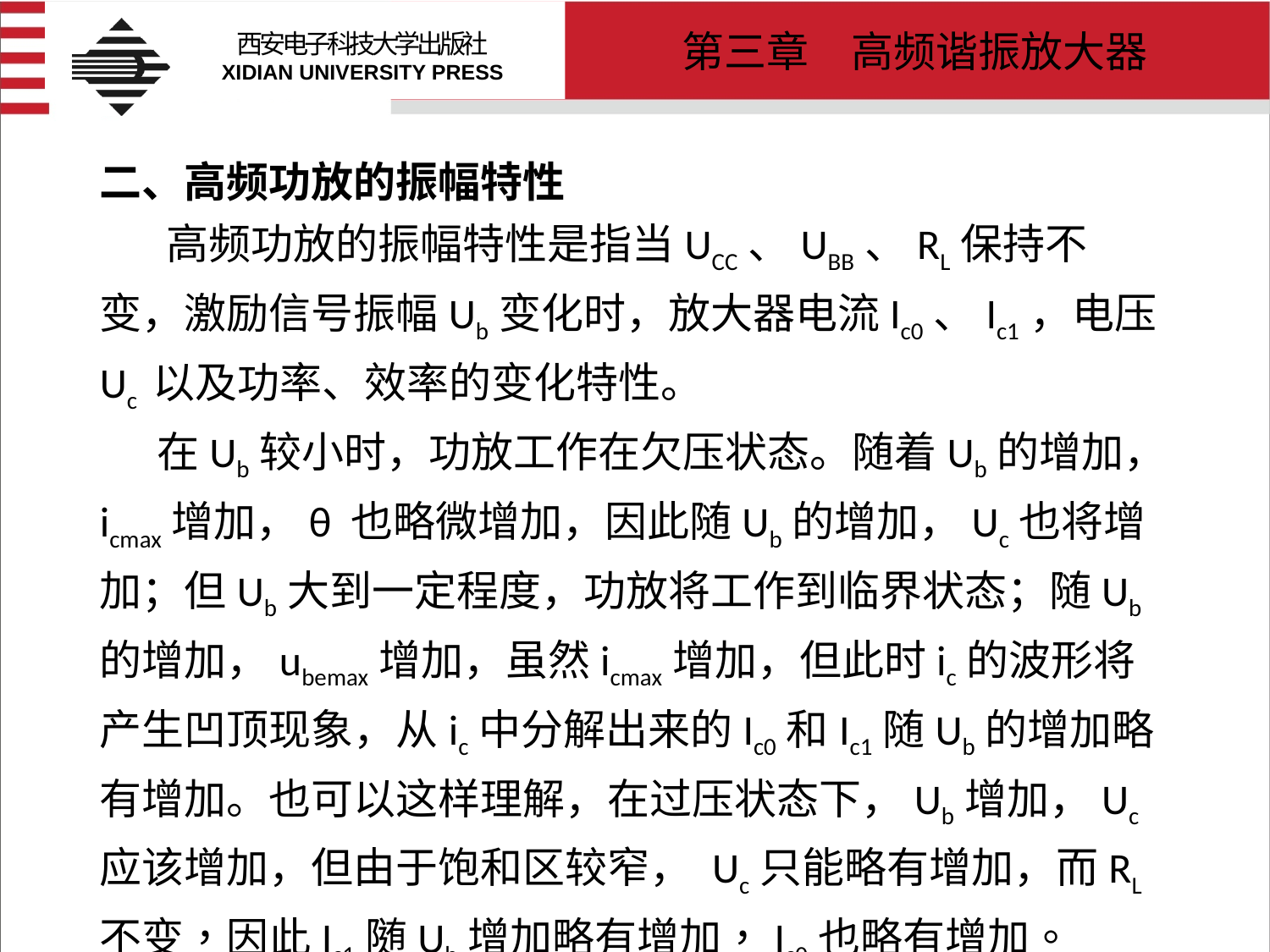

# 二、高频功放的振幅特性 高频功放的振幅特性是指当UCC、UBB、RL保持不变，激励信号振幅Ub变化时，放大器电流Ic0、Ic1，电压Uc 以及功率、效率的变化特性。 在Ub较小时，功放工作在欠压状态。随着Ub的增加，icmax增加，θ 也略微增加，因此随Ub的增加，Uc也将增加；但Ub大到一定程度，功放将工作到临界状态；随Ub 的增加，ubemax增加，虽然icmax增加，但此时ic的波形将产生凹顶现象，从ic中分解出来的Ic0和Ic1随Ub的增加略有增加。也可以这样理解，在过压状态下，Ub增加，Uc应该增加，但由于饱和区较窄， Uc只能略有增加，而RL 不变，因此Ic1随Ub增加略有增加，Ic0也略有增加。